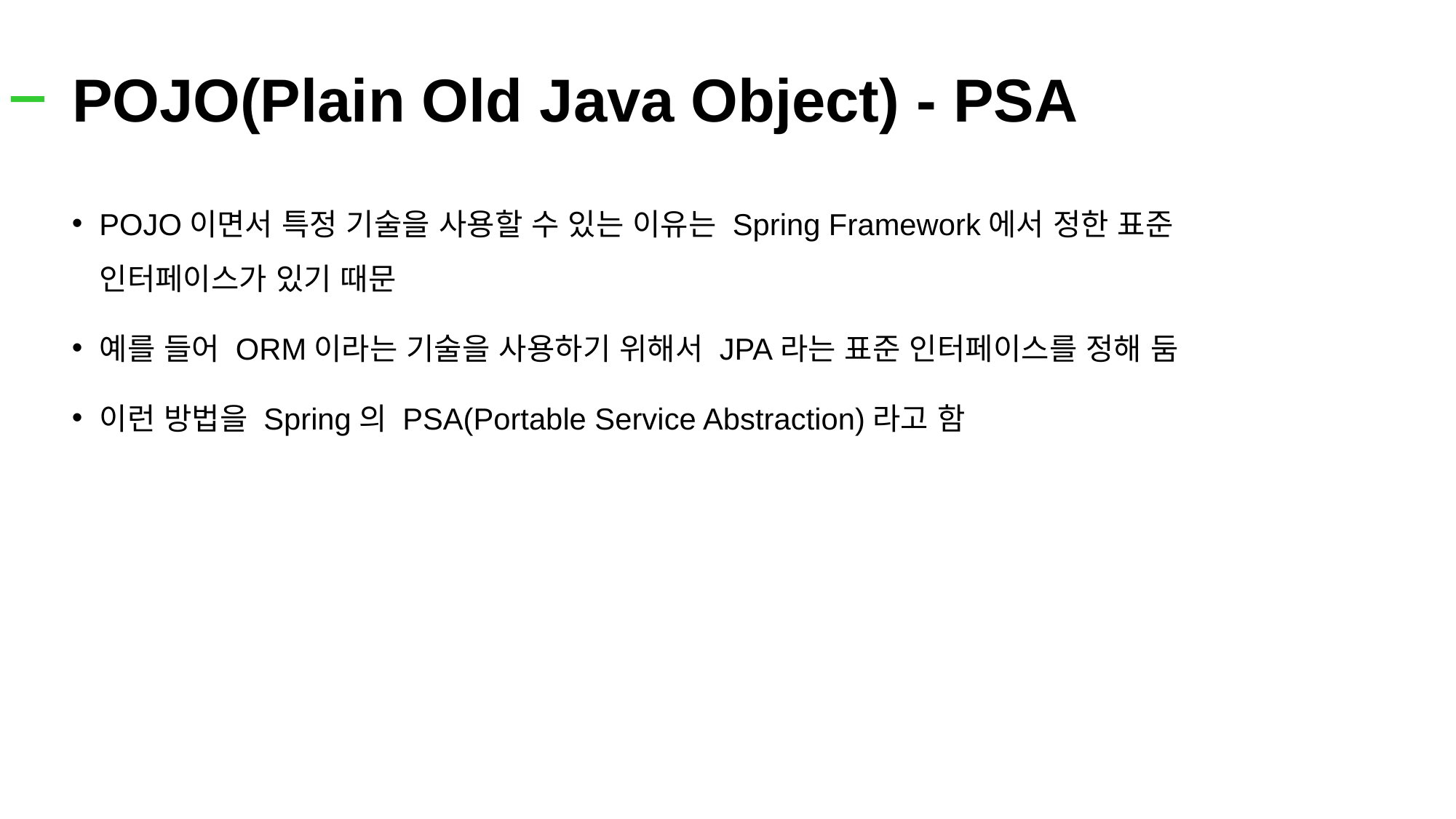

# POJO(Plain Old Java Object) - PSA

POJO이면서 특정 기술을 사용할 수 있는 이유는 Spring Framework에서 정한 표준 인터페이스가 있기 때문
예를 들어 ORM이라는 기술을 사용하기 위해서 JPA라는 표준 인터페이스를 정해 둠
이런 방법을 Spring의 PSA(Portable Service Abstraction)라고 함